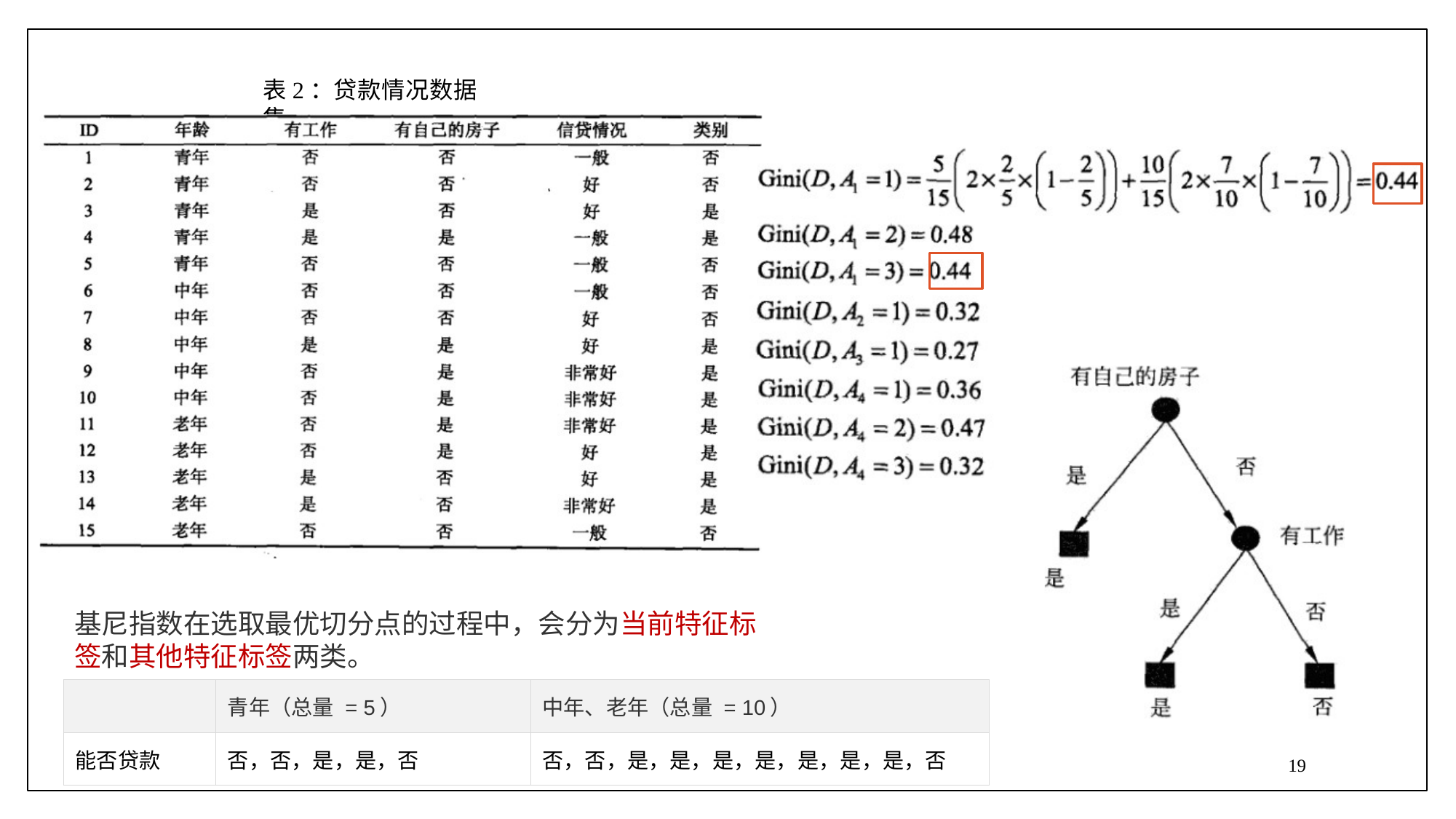

表2：贷款情况数据集

基尼指数在选取最优切分点的过程中，会分为当前特征标签和其他特征标签两类。
|  | 青年（总量 = 5） | 中年、老年（总量 = 10） |
| --- | --- | --- |
| 能否贷款 | 否，否，是，是，否 | 否，否，是，是，是，是，是，是，是，否 |
19